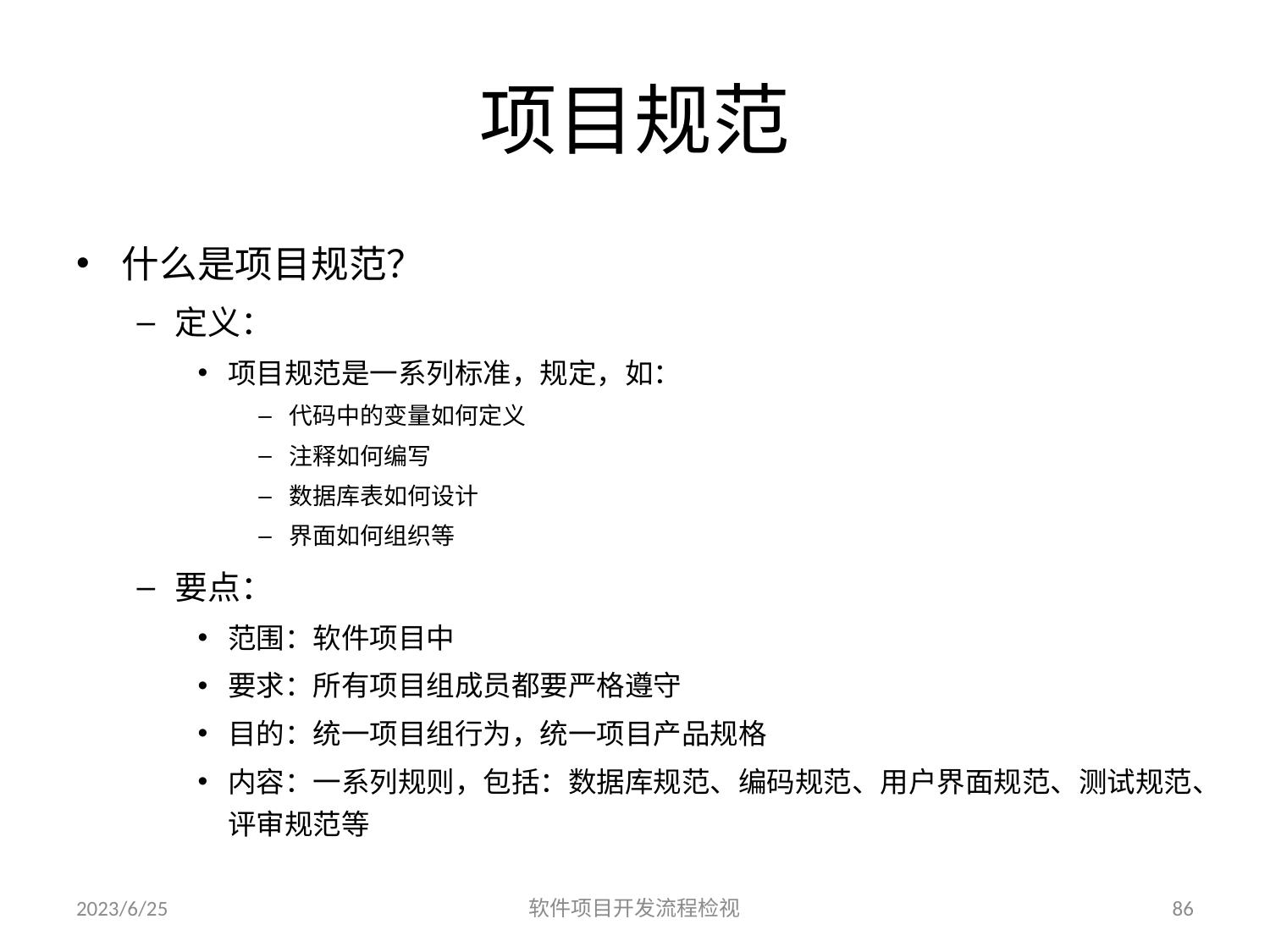

# 项目规范
什么是项目规范？
定义：
项目规范是一系列标准，规定，如：
代码中的变量如何定义
注释如何编写
数据库表如何设计
界面如何组织等
要点：
范围：软件项目中
要求：所有项目组成员都要严格遵守
目的：统一项目组行为，统一项目产品规格
内容：一系列规则，包括：数据库规范、编码规范、用户界面规范、测试规范、评审规范等

2023/6/25
软件项目开发流程检视
86